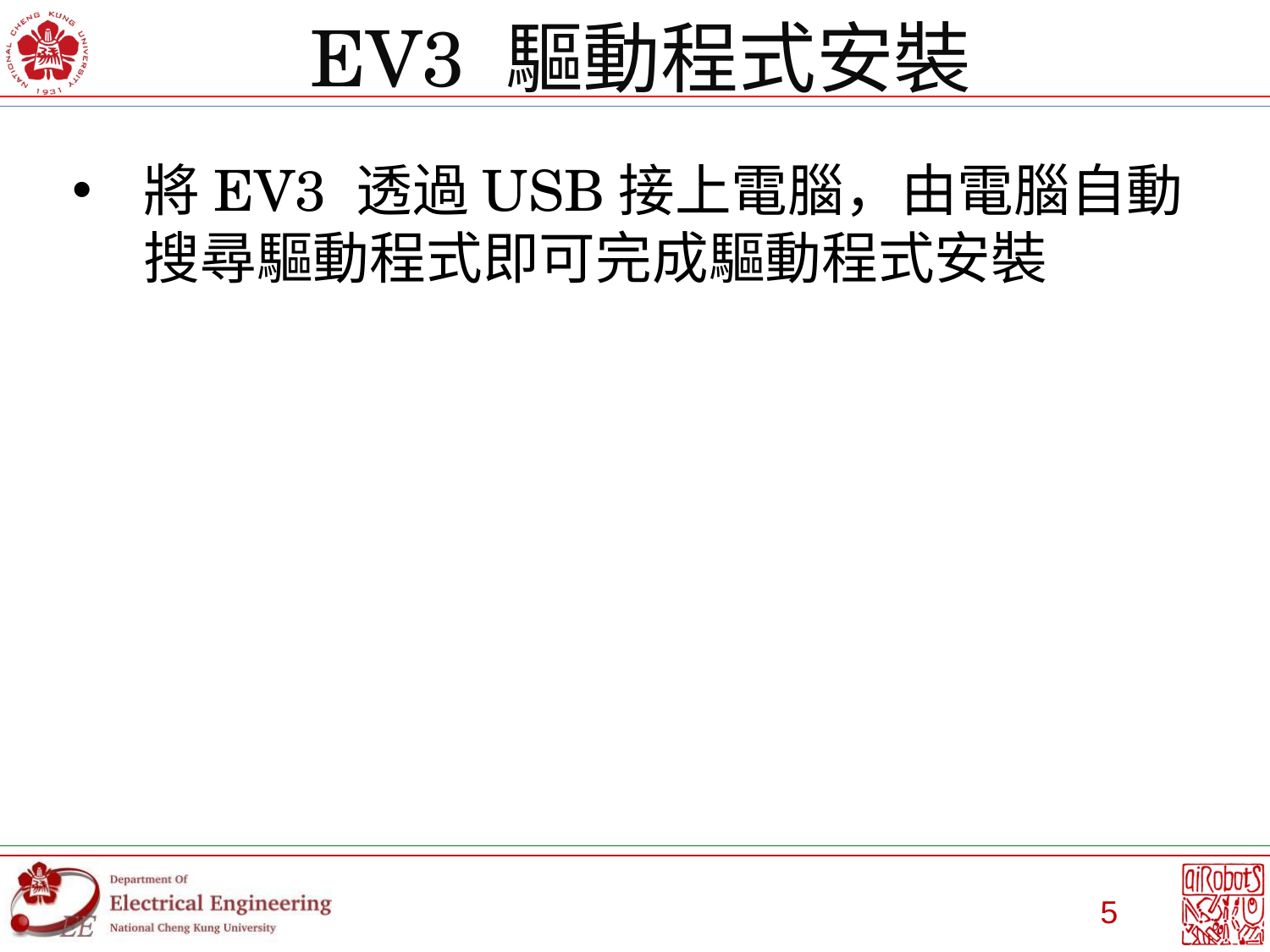

# EV3 驅動程式安裝
將EV3 透過USB接上電腦，由電腦自動搜尋驅動程式即可完成驅動程式安裝